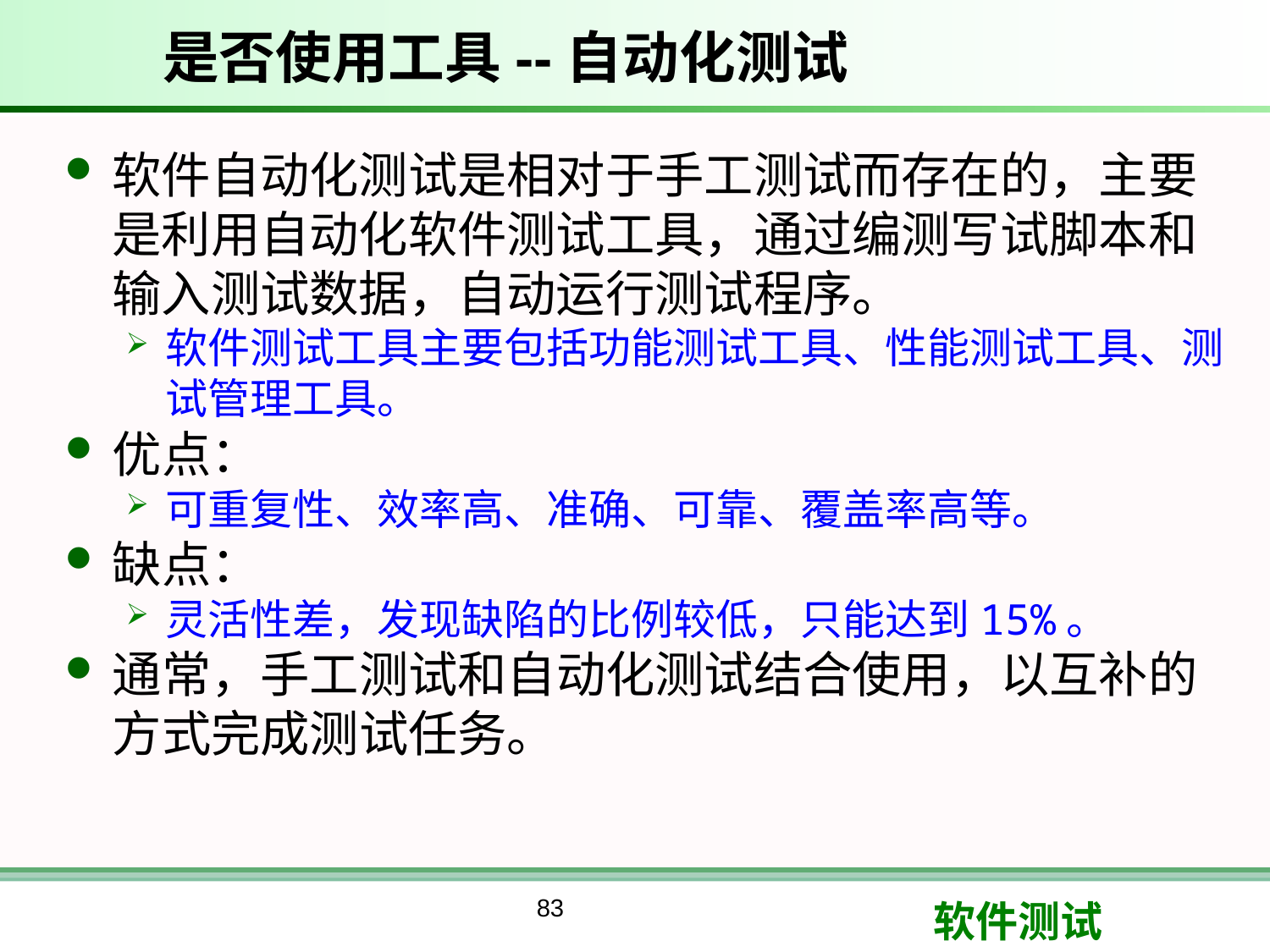

# 是否使用工具--自动化测试
软件自动化测试是相对于手工测试而存在的，主要是利用自动化软件测试工具，通过编测写试脚本和输入测试数据，自动运行测试程序。
软件测试工具主要包括功能测试工具、性能测试工具、测试管理工具。
优点：
可重复性、效率高、准确、可靠、覆盖率高等。
缺点：
灵活性差，发现缺陷的比例较低，只能达到15%。
通常，手工测试和自动化测试结合使用，以互补的方式完成测试任务。

83